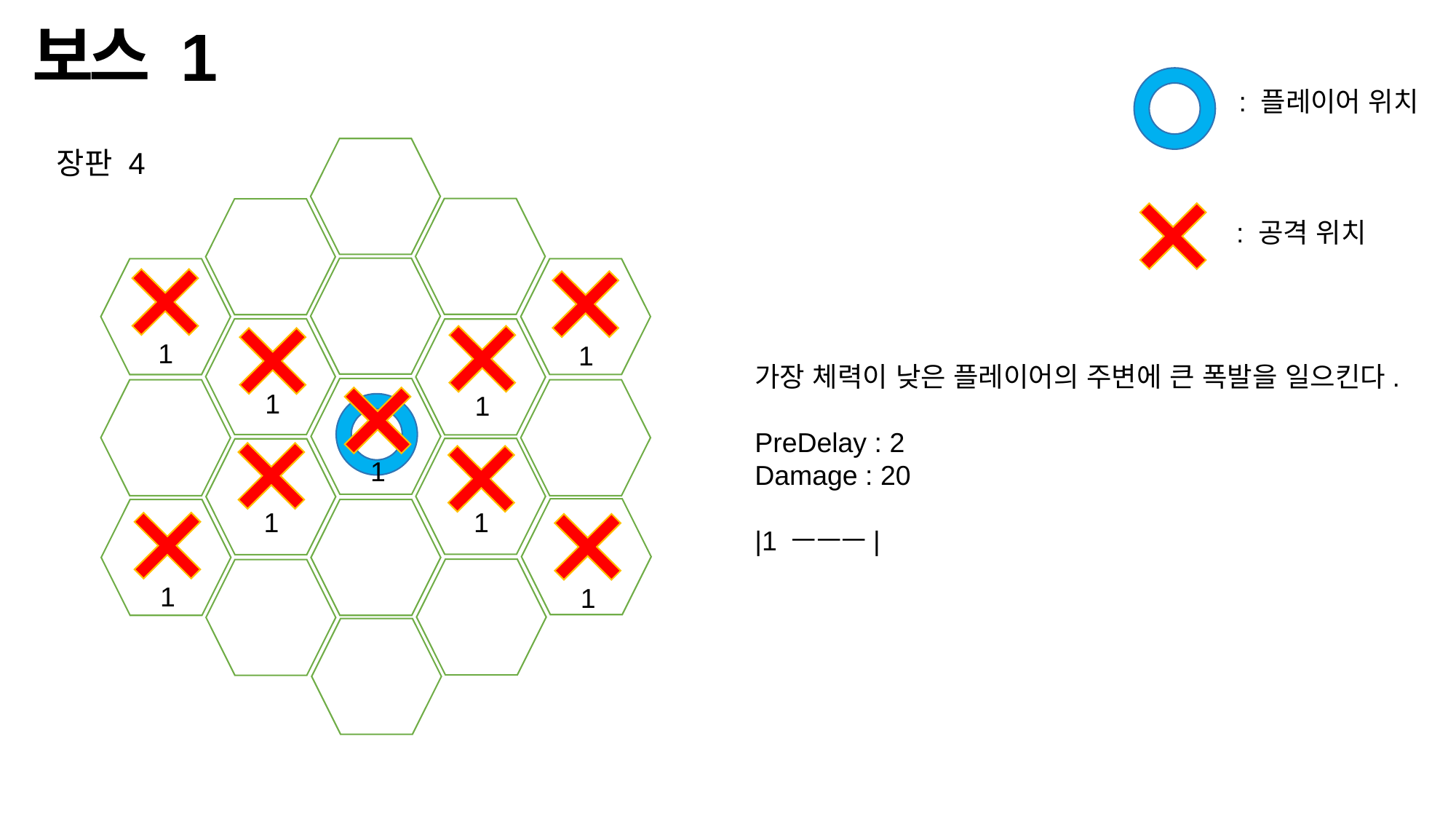

# 보스 1

 : 플레이어 위치
장판 4

 : 공격 위치

1

1

가장 체력이 낮은 플레이어의 주변에 큰 폭발을 일으킨다.

PreDelay : 2
Damage : 20

|1 ㅡㅡㅡ|

1

1
1

1

1

1
1